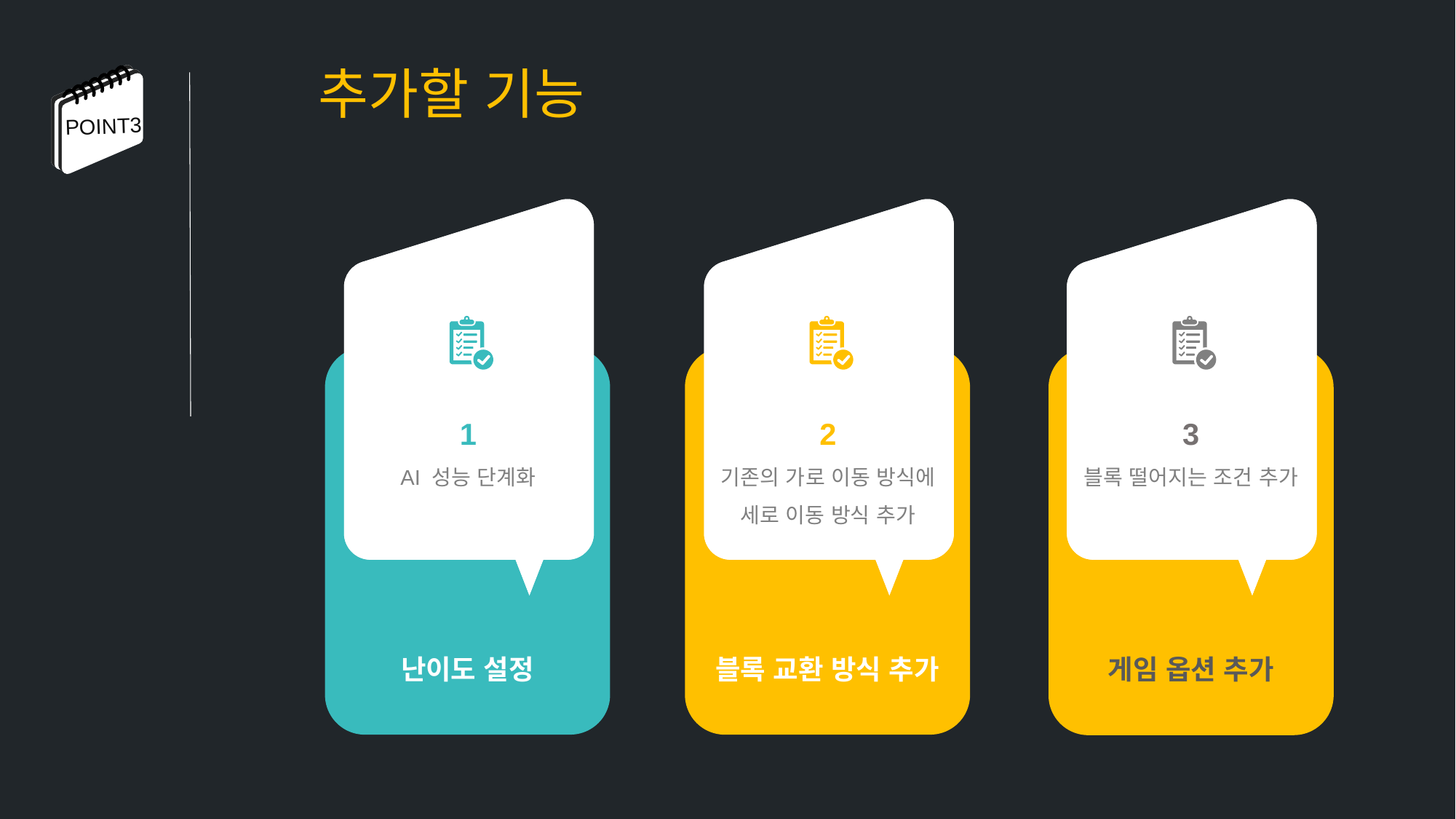

추가할 기능

POINT3

난이도 설정

블록 교환 방식 추가

게임 옵션 추가

1
AI 성능 단계화
2
기존의 가로 이동 방식에
세로 이동 방식 추가
3
블록 떨어지는 조건 추가